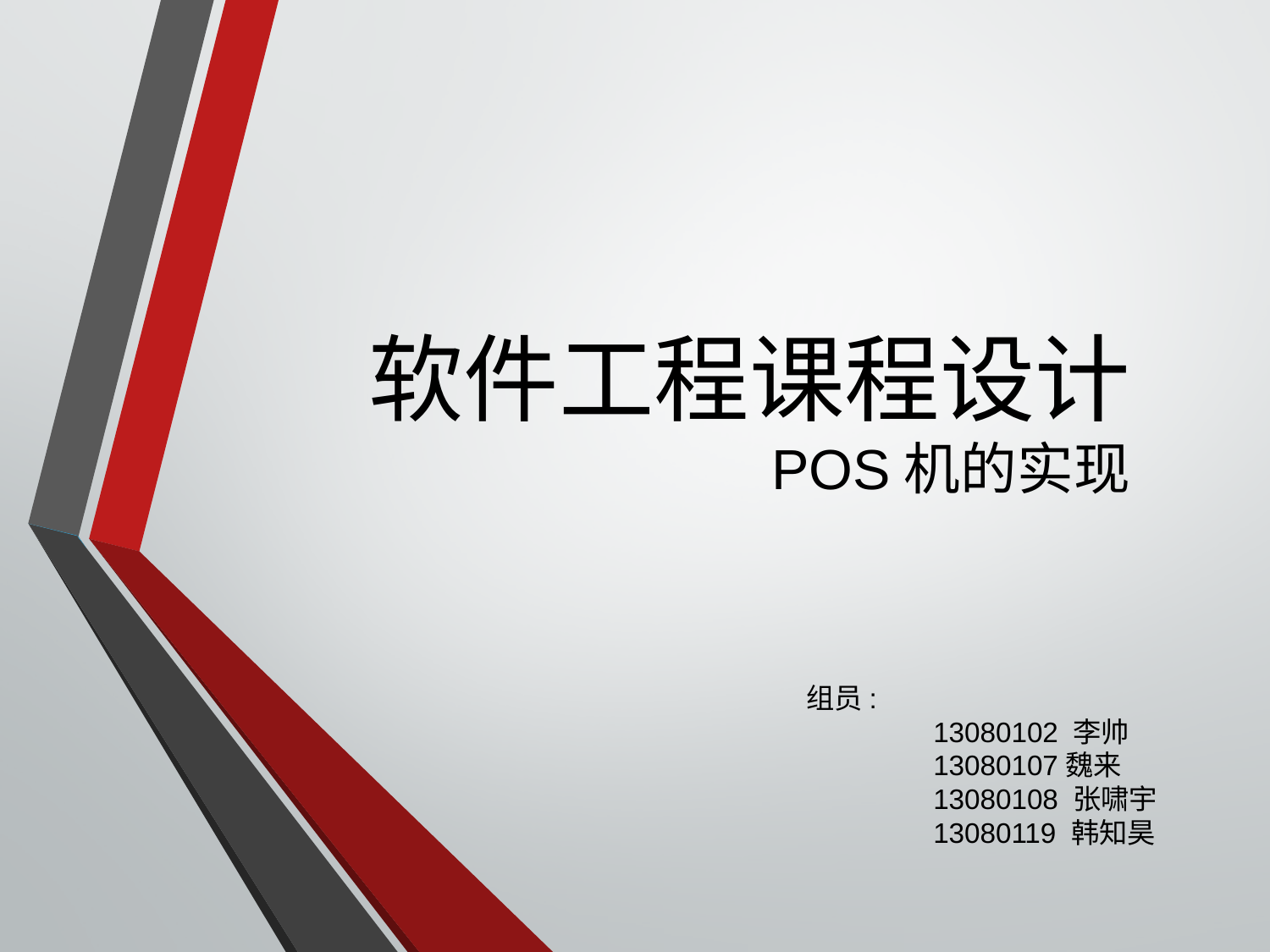

# 软件工程课程设计 POS机的实现
组员:
	13080102 李帅
	13080107魏来
	13080108 张啸宇
	13080119 韩知昊